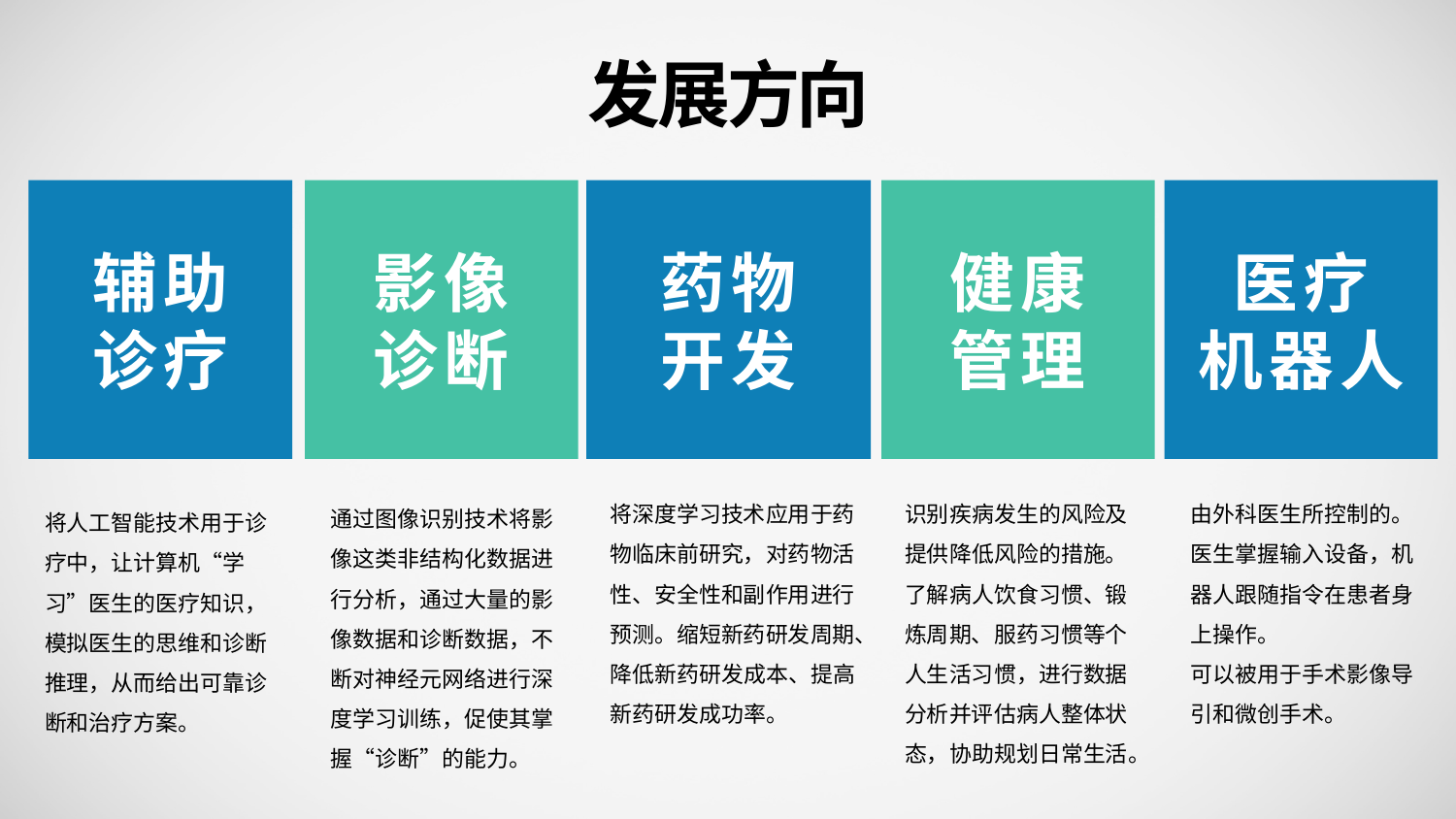

发展方向
健康
管理
医疗
机器人
影像
诊断
辅助
诊疗
药物
开发
将深度学习技术应用于药物临床前研究，对药物活性、安全性和副作用进行预测。缩短新药研发周期、降低新药研发成本、提高新药研发成功率。
识别疾病发生的风险及提供降低风险的措施。
了解病人饮食习惯、锻炼周期、服药习惯等个人生活习惯，进行数据分析并评估病人整体状态，协助规划日常生活。
由外科医生所控制的。医生掌握输入设备，机器人跟随指令在患者身上操作。
可以被用于手术影像导引和微创手术。
通过图像识别技术将影像这类非结构化数据进行分析，通过大量的影像数据和诊断数据，不断对神经元网络进行深度学习训练，促使其掌握“诊断”的能力。
将人工智能技术用于诊疗中，让计算机“学习”医生的医疗知识，模拟医生的思维和诊断推理，从而给出可靠诊断和治疗方案。